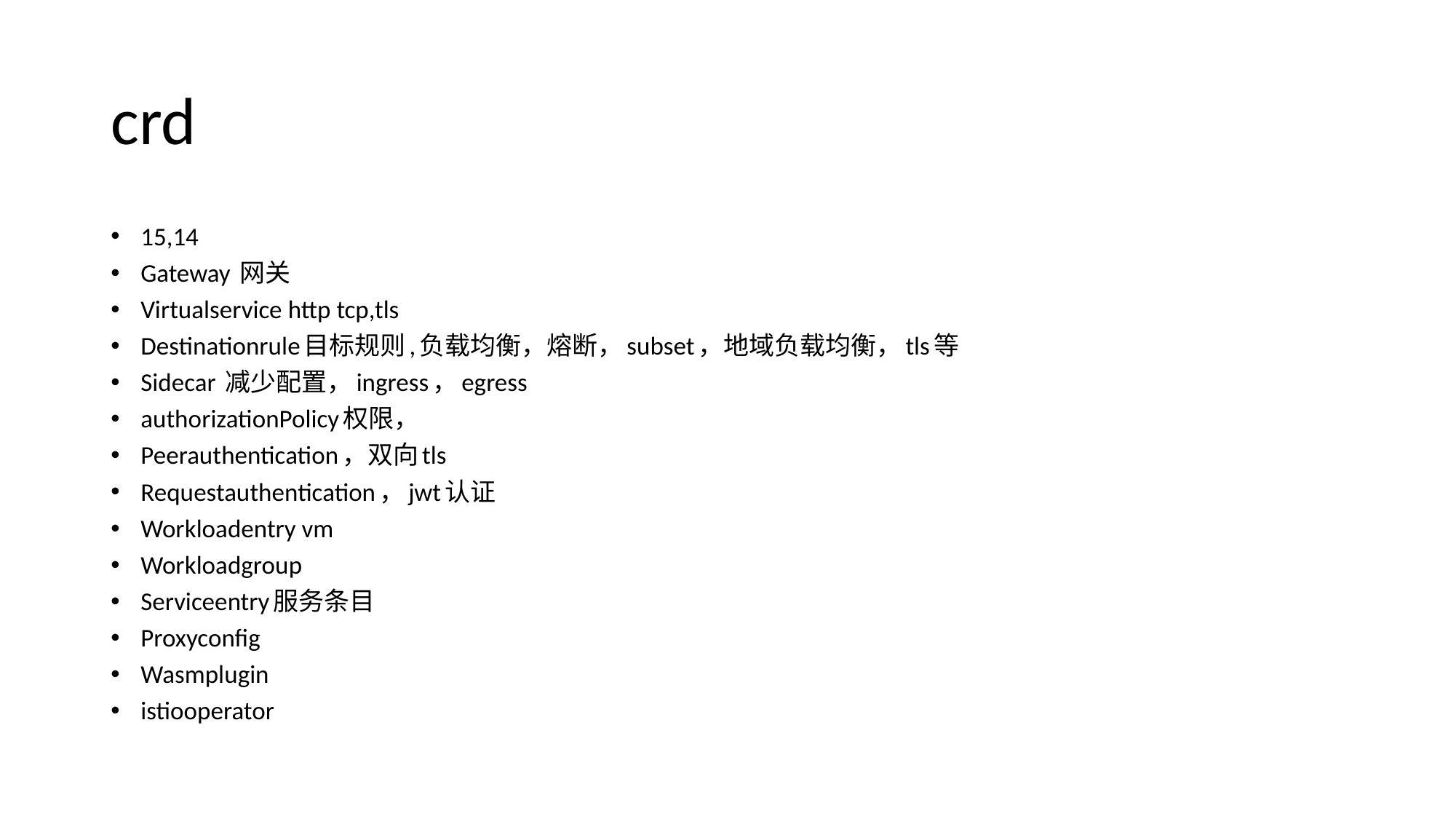

# crd
15,14
Gateway 网关
Virtualservice http tcp,tls
Destinationrule目标规则,负载均衡，熔断，subset，地域负载均衡，tls等
Sidecar 减少配置，ingress，egress
authorizationPolicy权限，
Peerauthentication，双向tls
Requestauthentication，jwt认证
Workloadentry vm
Workloadgroup
Serviceentry服务条目
Proxyconfig
Wasmplugin
istiooperator